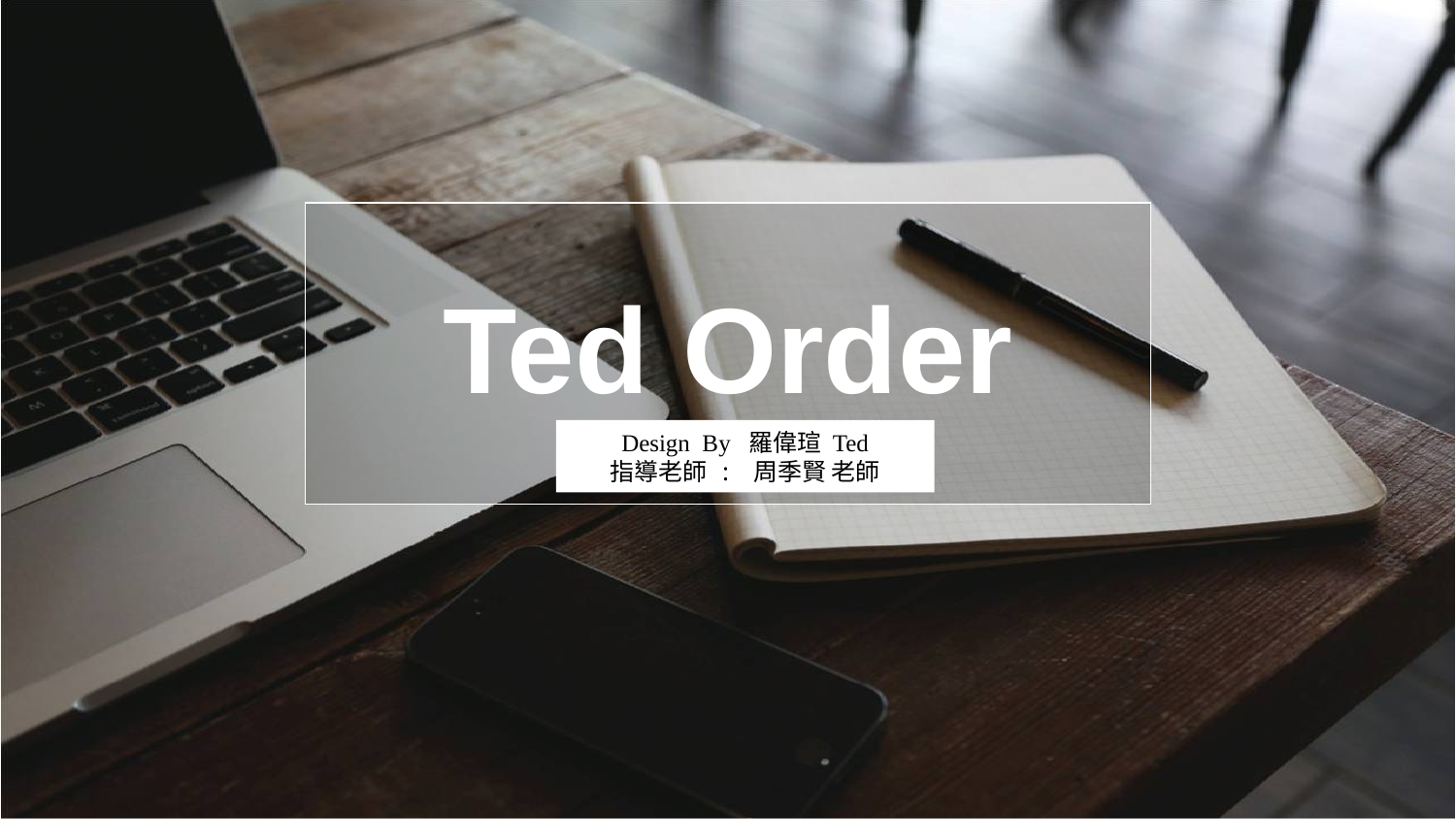

Ted Order

Design  By  羅偉瑄 Ted
指導老師 : 周季賢 老師